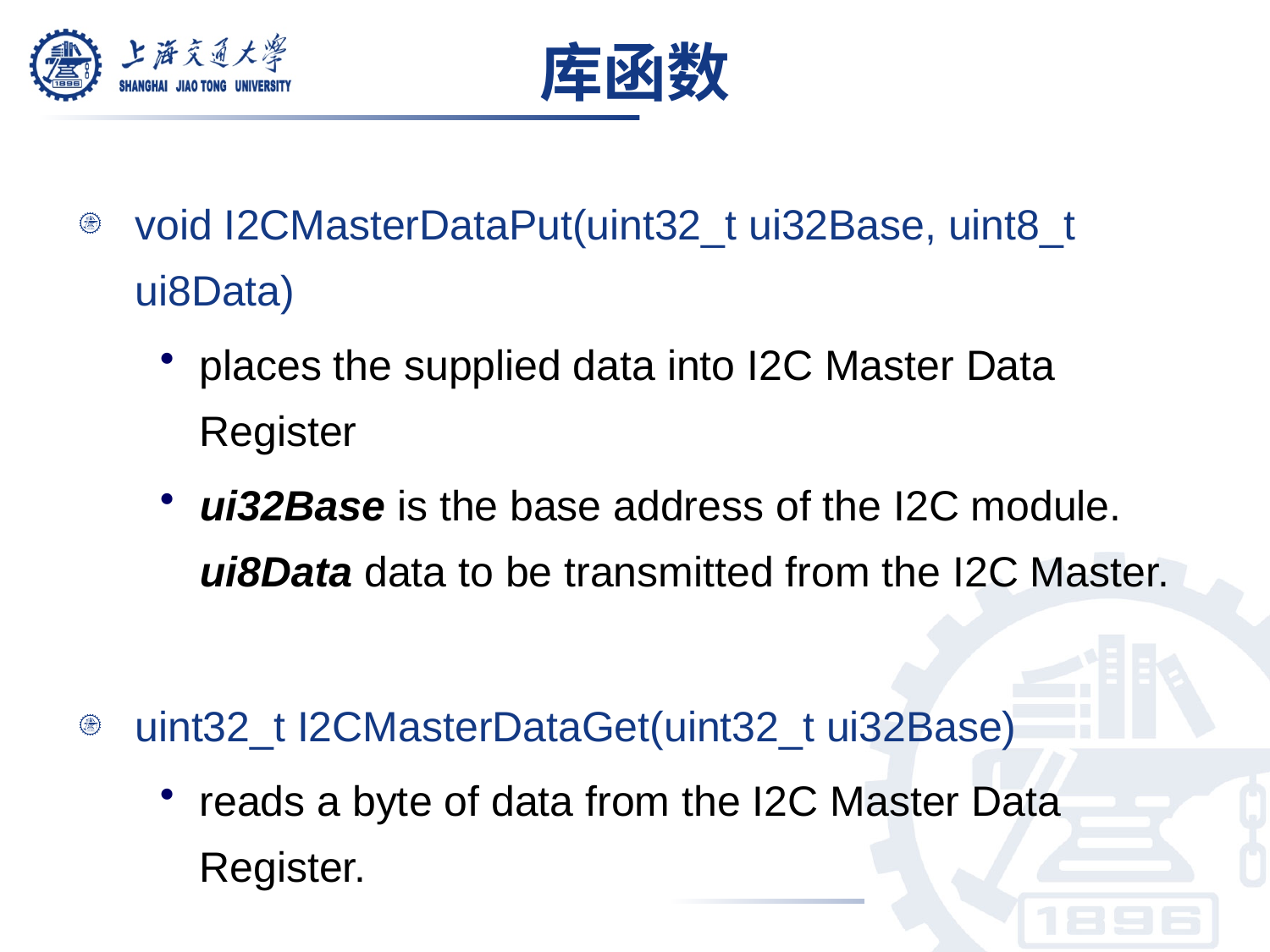

# 库函数
void I2CMasterDataPut(uint32_t ui32Base, uint8_t ui8Data)
places the supplied data into I2C Master Data Register
ui32Base is the base address of the I2C module. ui8Data data to be transmitted from the I2C Master.

uint32_t I2CMasterDataGet(uint32_t ui32Base)
reads a byte of data from the I2C Master Data Register.